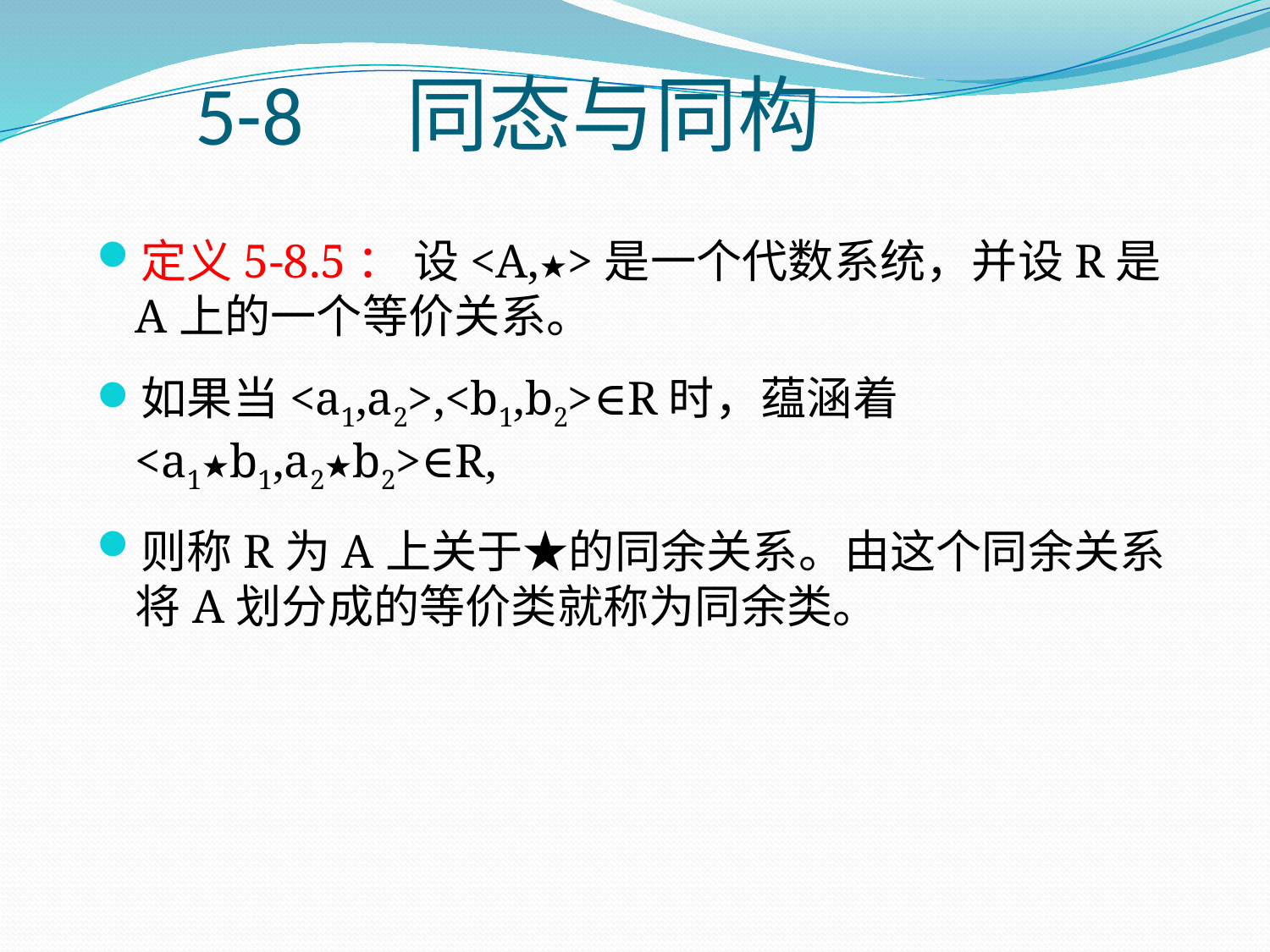

# 5-8　同态与同构
定义5-8.5： 设<A,★>是一个代数系统，并设R是A上的一个等价关系。
如果当<a1,a2>,<b1,b2>∈R时，蕴涵着<a1★b1,a2★b2>∈R,
则称R为A上关于★的同余关系。由这个同余关系将A划分成的等价类就称为同余类。